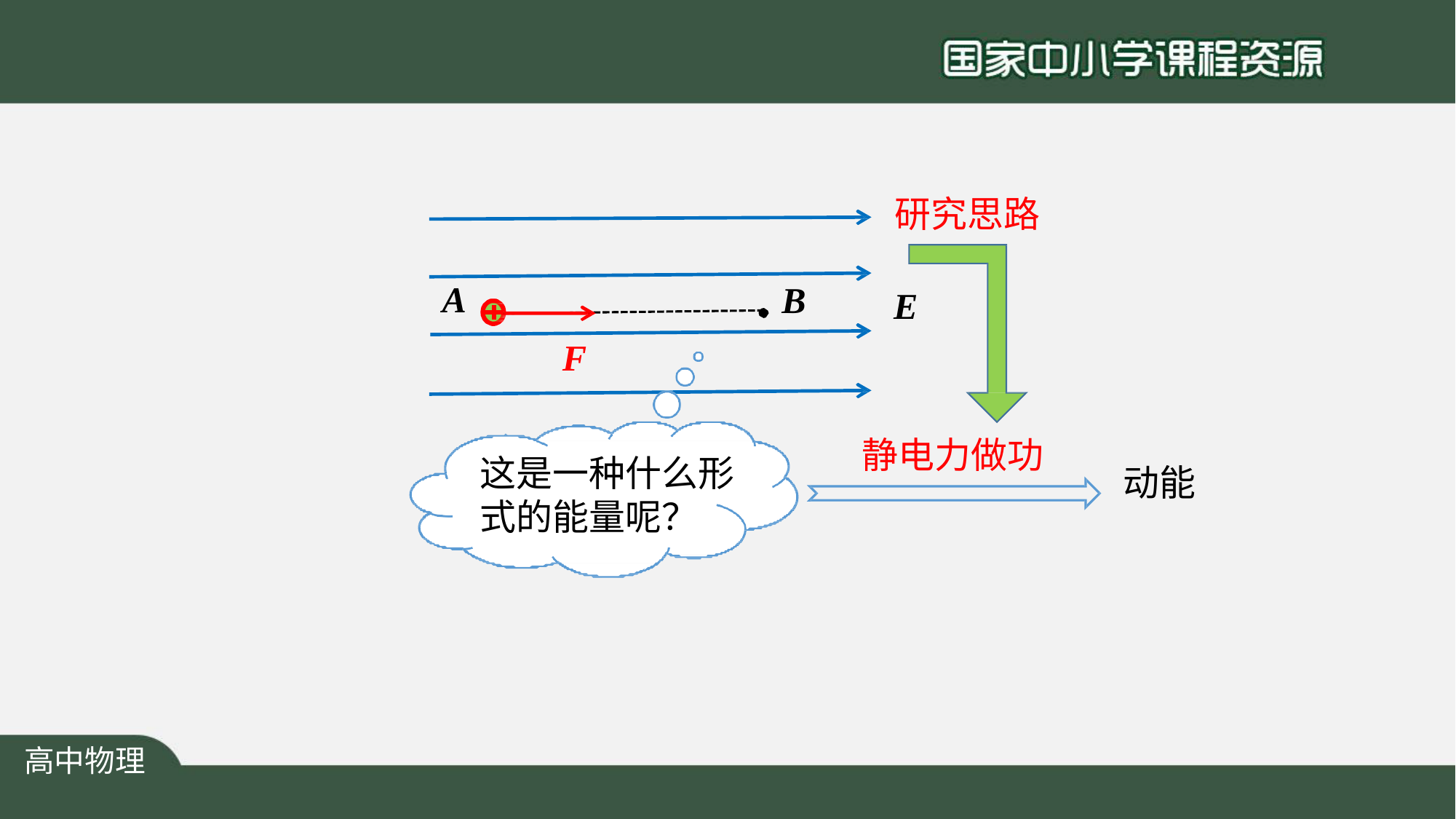

研究思路

A
B
E

F

静电力做功
这是一种什么形 式的能量呢？
动能

高中物理